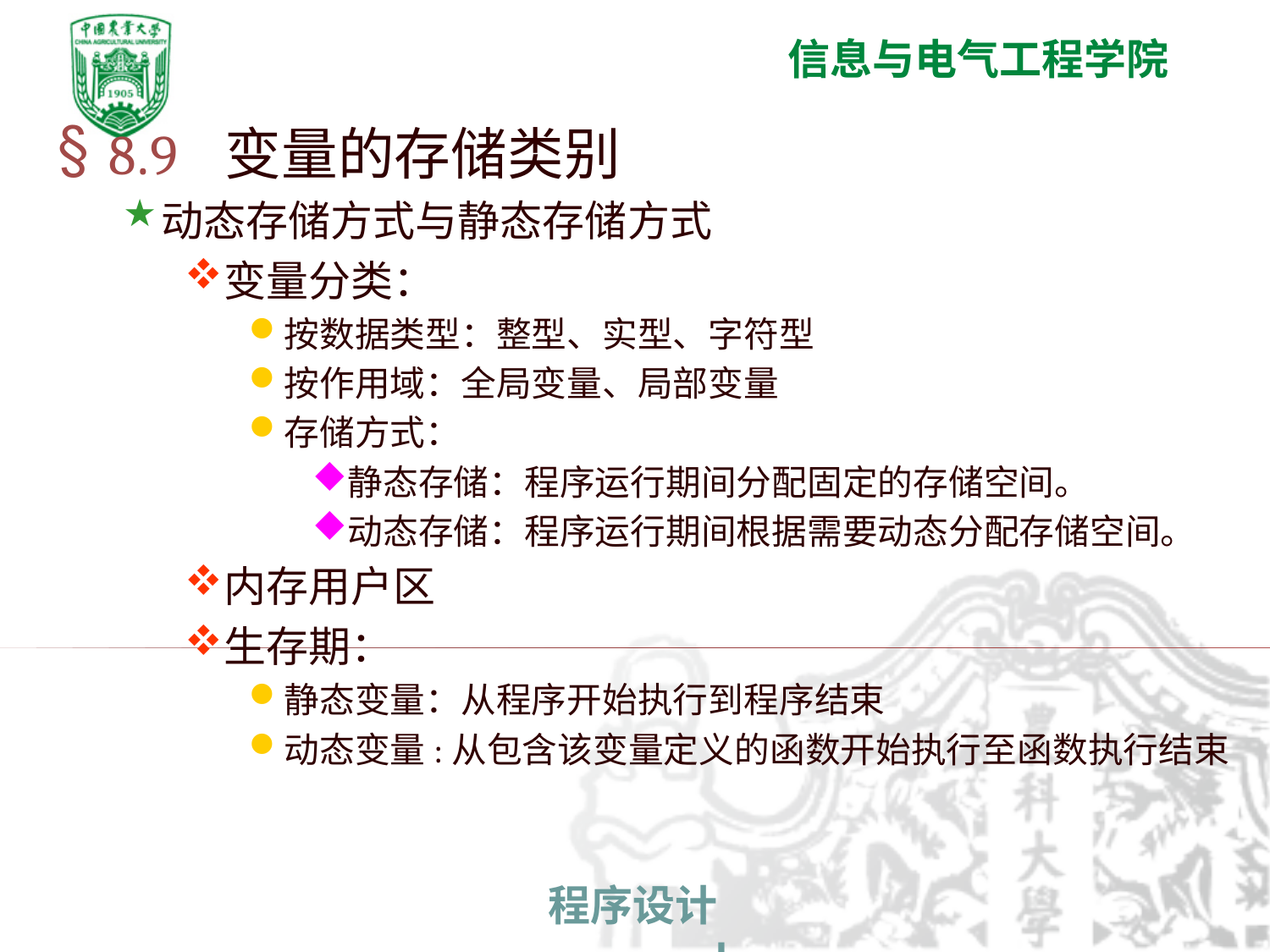

8.9  变量的存储类别
动态存储方式与静态存储方式
变量分类：
按数据类型：整型、实型、字符型
按作用域：全局变量、局部变量
存储方式：
静态存储：程序运行期间分配固定的存储空间。
动态存储：程序运行期间根据需要动态分配存储空间。
内存用户区
生存期：
静态变量：从程序开始执行到程序结束
动态变量:从包含该变量定义的函数开始执行至函数执行结束